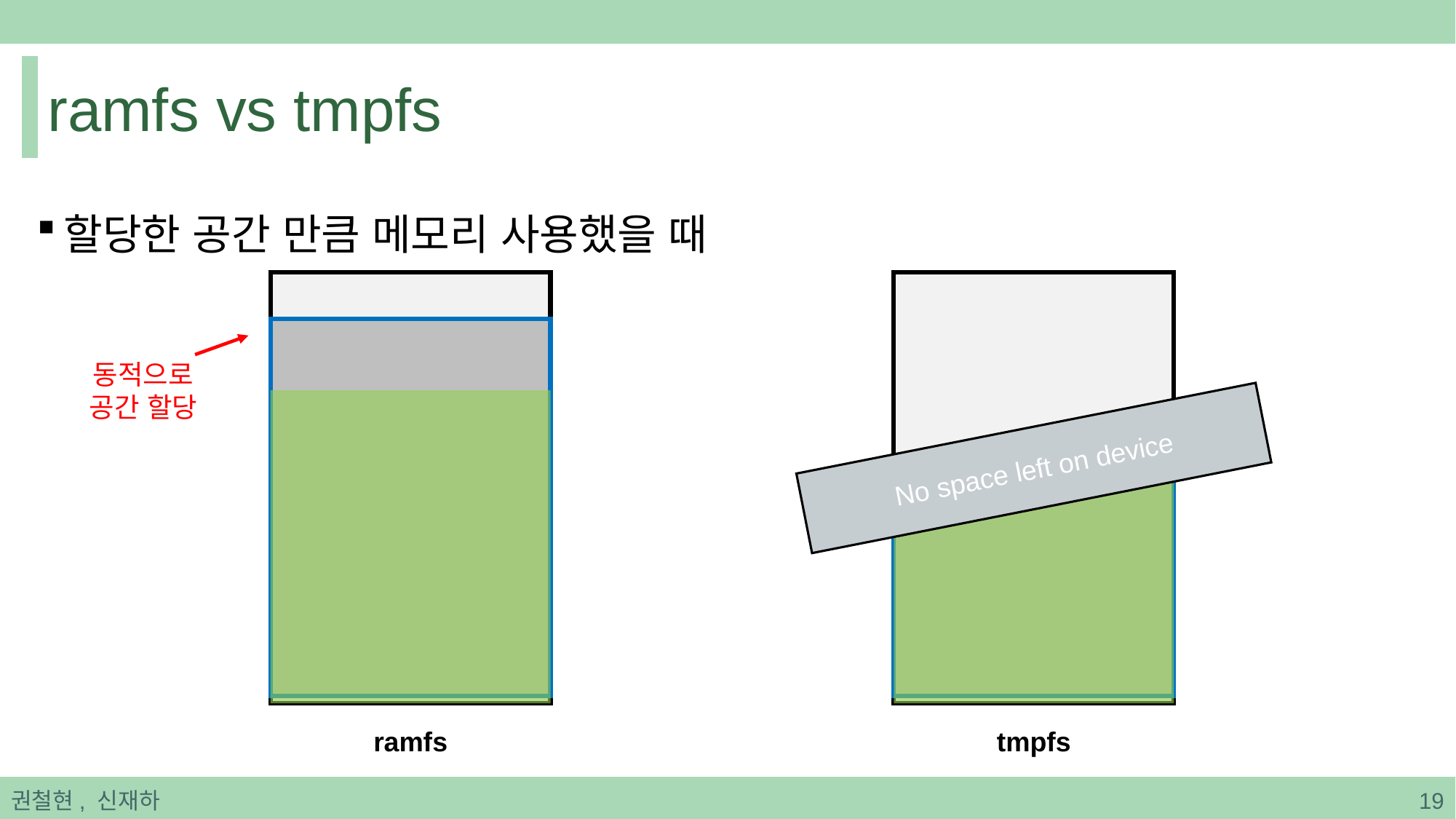

# ramfs vs tmpfs
할당한 공간 만큼 메모리 사용했을 때

동적으로 공간 할당

No space left on device

ramfs
tmpfs
권철현, 신재하
19